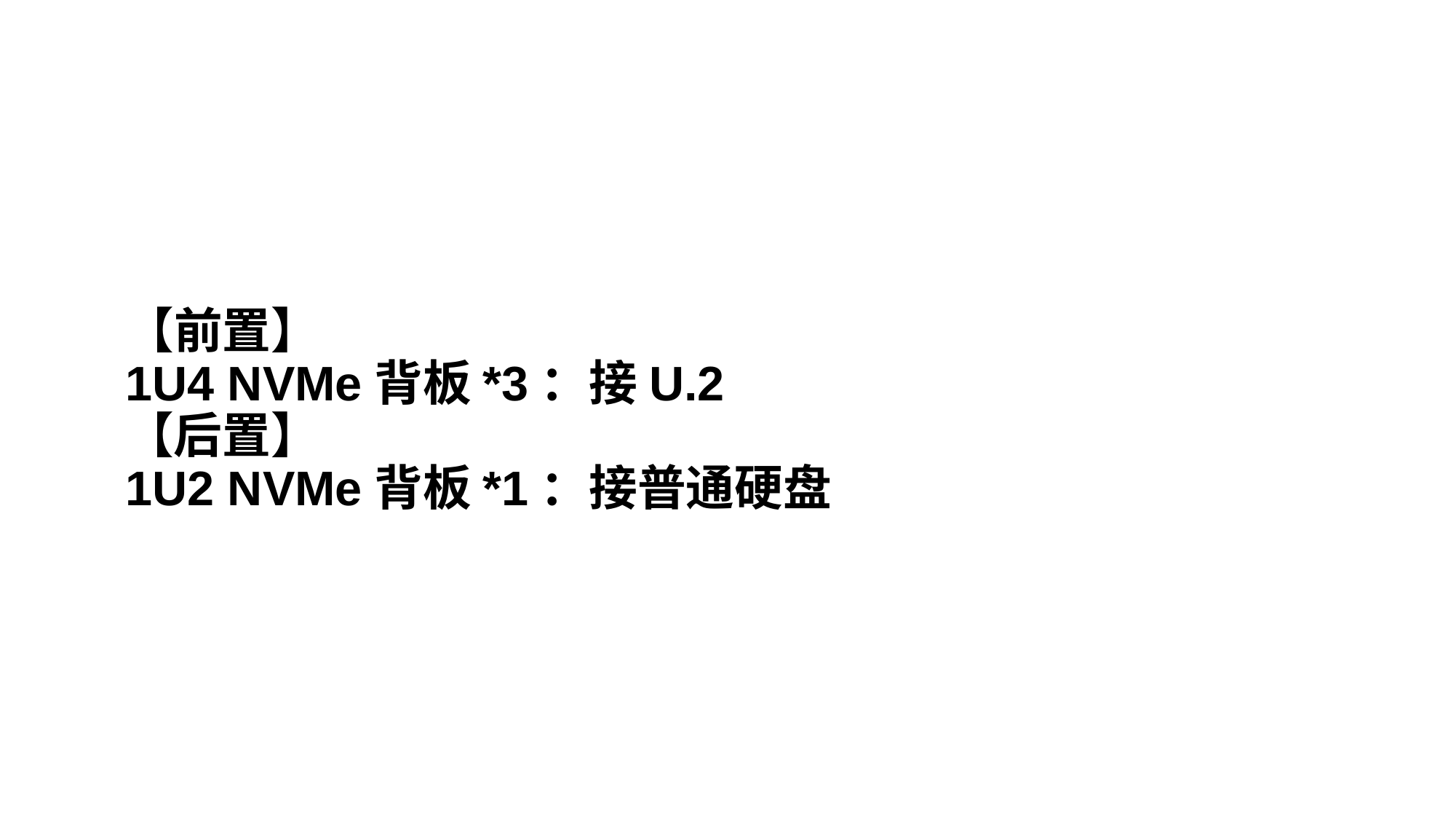

# 【前置】 1U4 NVMe背板*3：接U.2 【后置】 1U2 NVMe背板*1：接普通硬盘